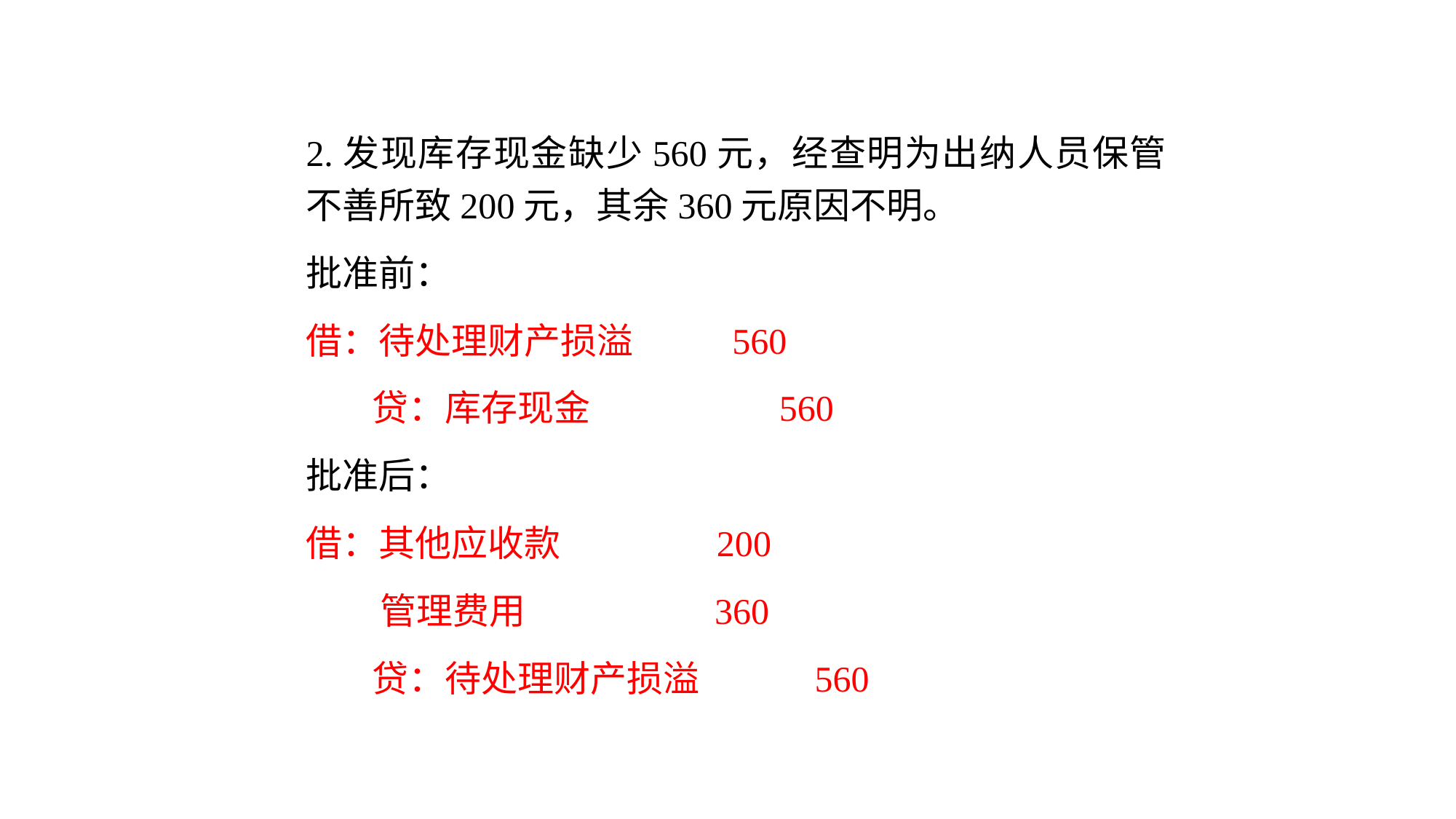

2.发现库存现金缺少560元，经查明为出纳人员保管不善所致200元，其余360元原因不明。
批准前：
借：待处理财产损溢           560
       贷：库存现金                      560
批准后：
借：其他应收款                  200
        管理费用                      360
       贷：待处理财产损溢             560